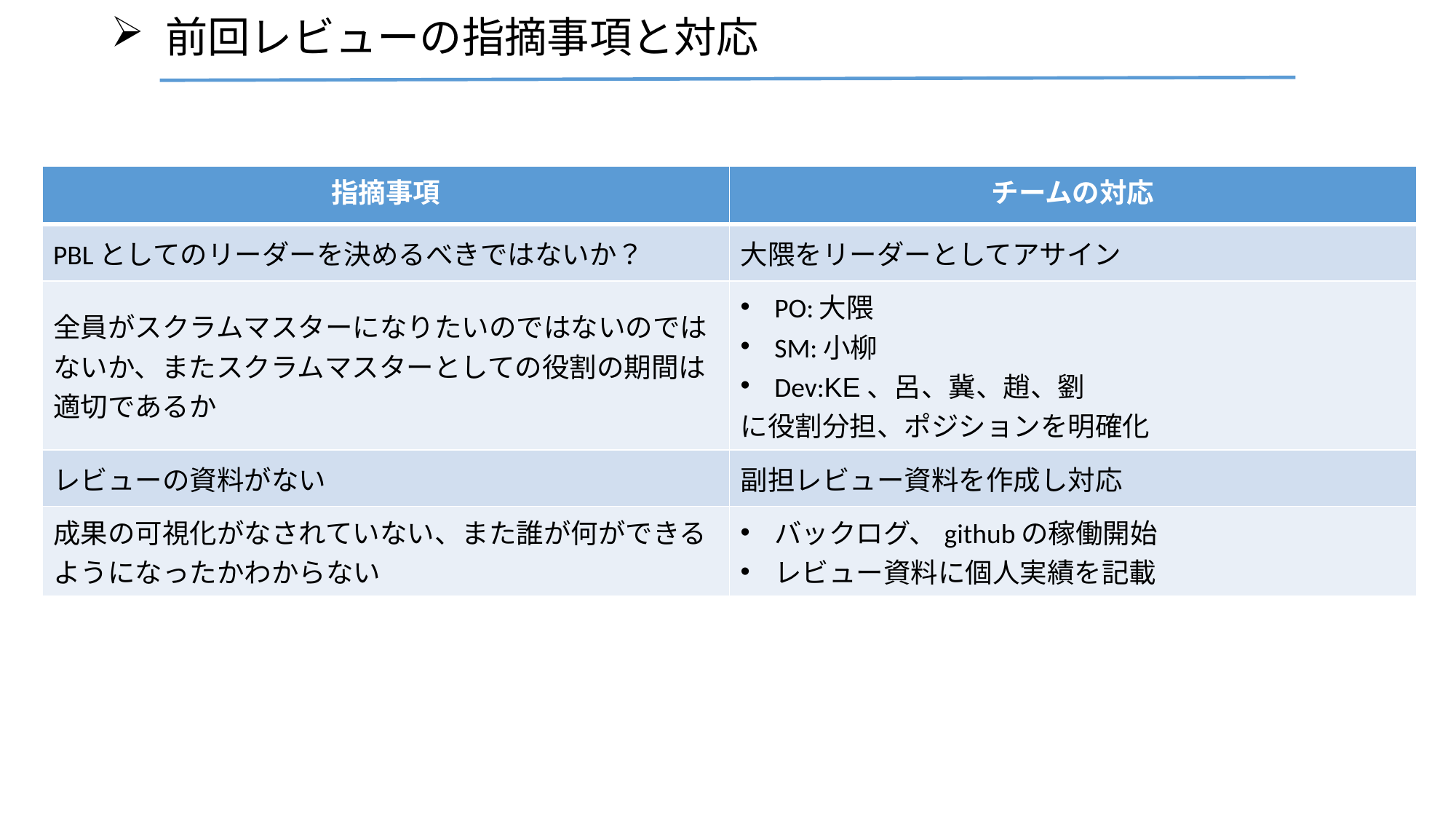

# 前回レビューの指摘事項と対応
| 指摘事項 | チームの対応 |
| --- | --- |
| PBLとしてのリーダーを決めるべきではないか？ | 大隈をリーダーとしてアサイン |
| 全員がスクラムマスターになりたいのではないのではないか、またスクラムマスターとしての役割の期間は適切であるか | PO:大隈 SM:小柳 Dev:KE、呂、冀、趙、劉 に役割分担、ポジションを明確化 |
| レビューの資料がない | 副担レビュー資料を作成し対応 |
| 成果の可視化がなされていない、また誰が何ができるようになったかわからない | バックログ、githubの稼働開始 レビュー資料に個人実績を記載 |